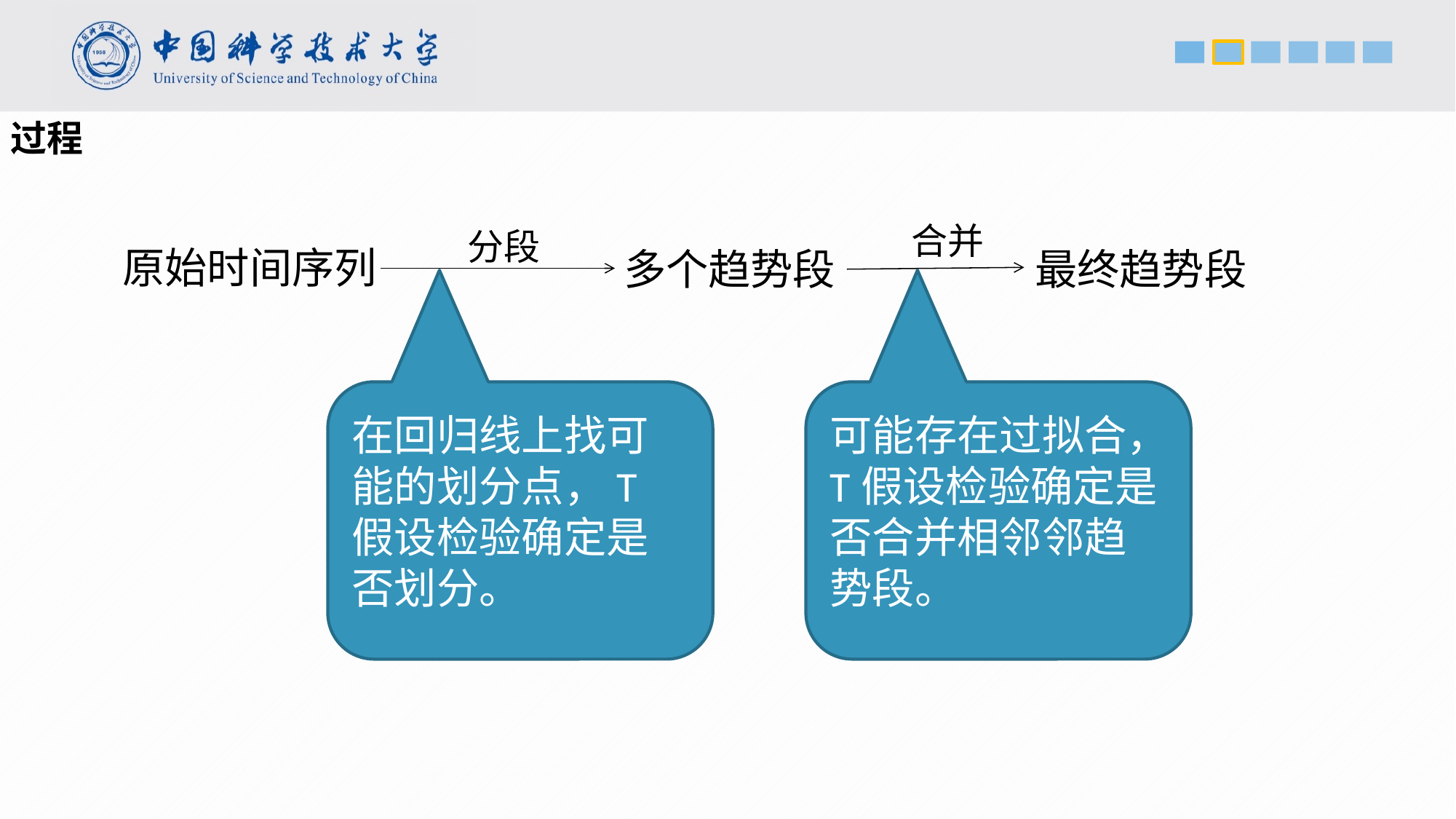

过程
合并
分段
原始时间序列
多个趋势段
最终趋势段
在回归线上找可能的划分点，T假设检验确定是否划分。

可能存在过拟合，T假设检验确定是否合并相邻邻趋势段。